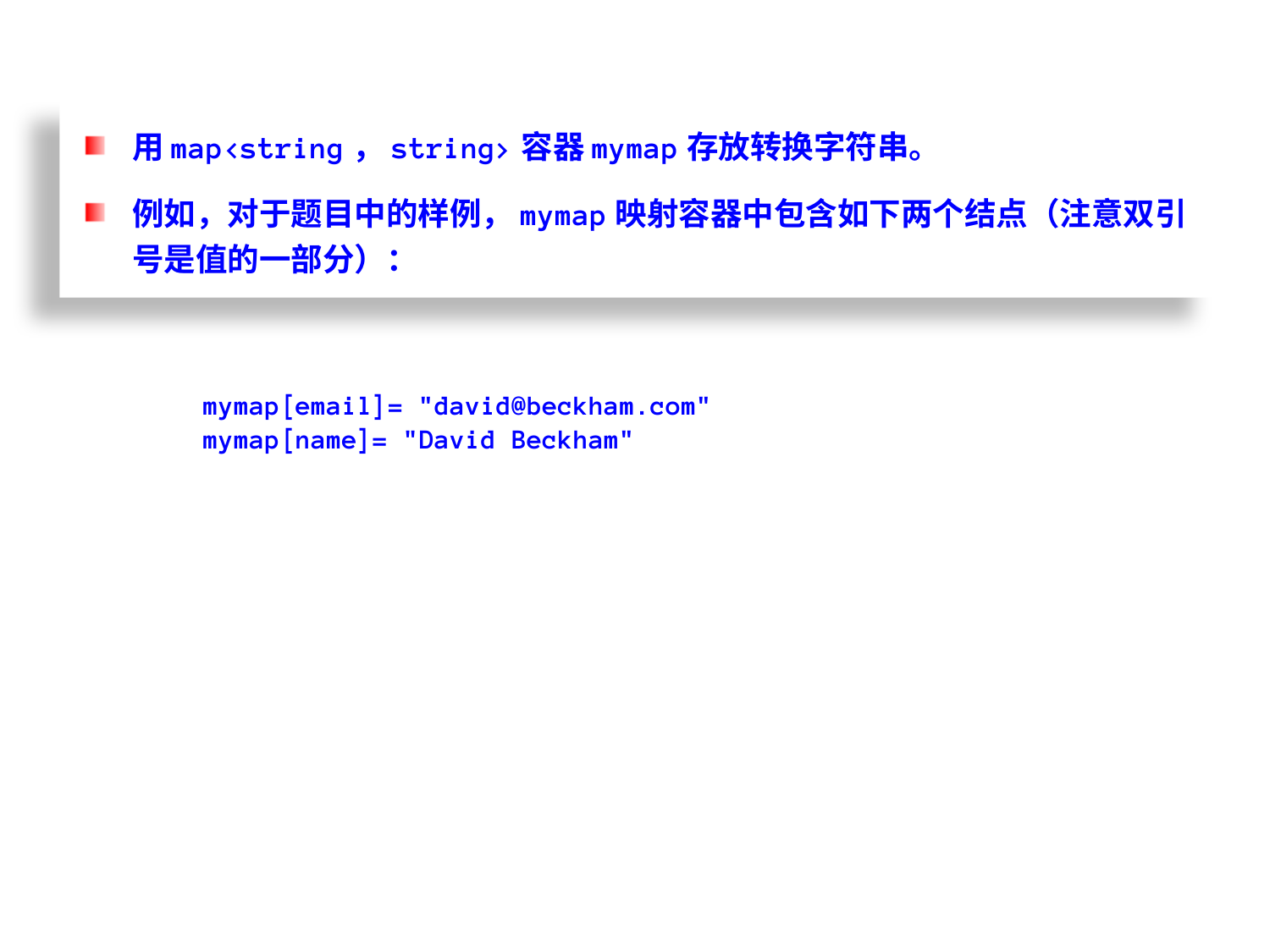

用map<string，string>容器mymap存放转换字符串。
例如，对于题目中的样例，mymap映射容器中包含如下两个结点（注意双引号是值的一部分）：
mymap[email]= "david@beckham.com"
mymap[name]= "David Beckham"